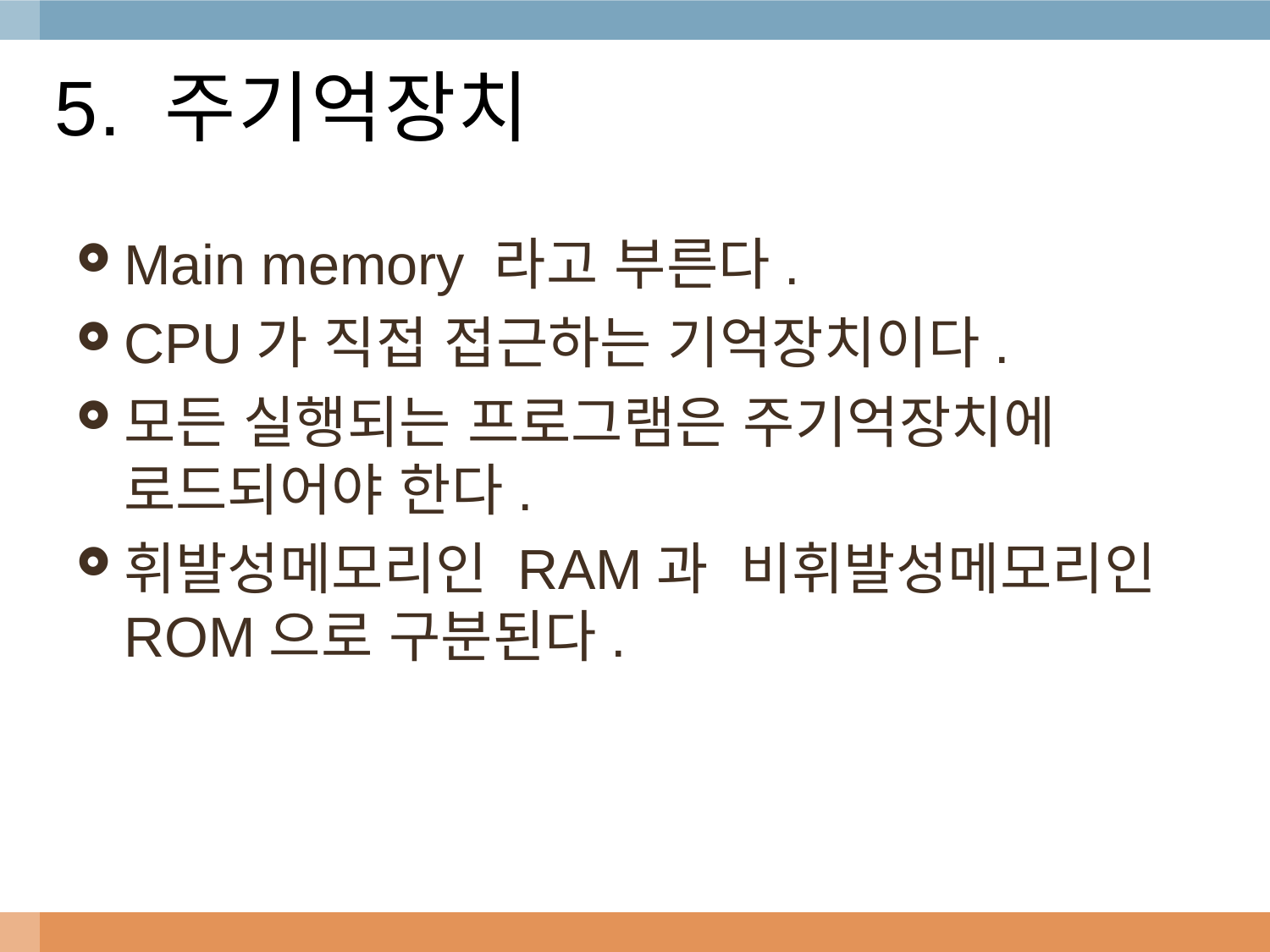

# 5. 주기억장치
Main memory 라고 부른다.
CPU가 직접 접근하는 기억장치이다.
모든 실행되는 프로그램은 주기억장치에 로드되어야 한다.
휘발성메모리인 RAM과  비휘발성메모리인 ROM으로 구분된다.